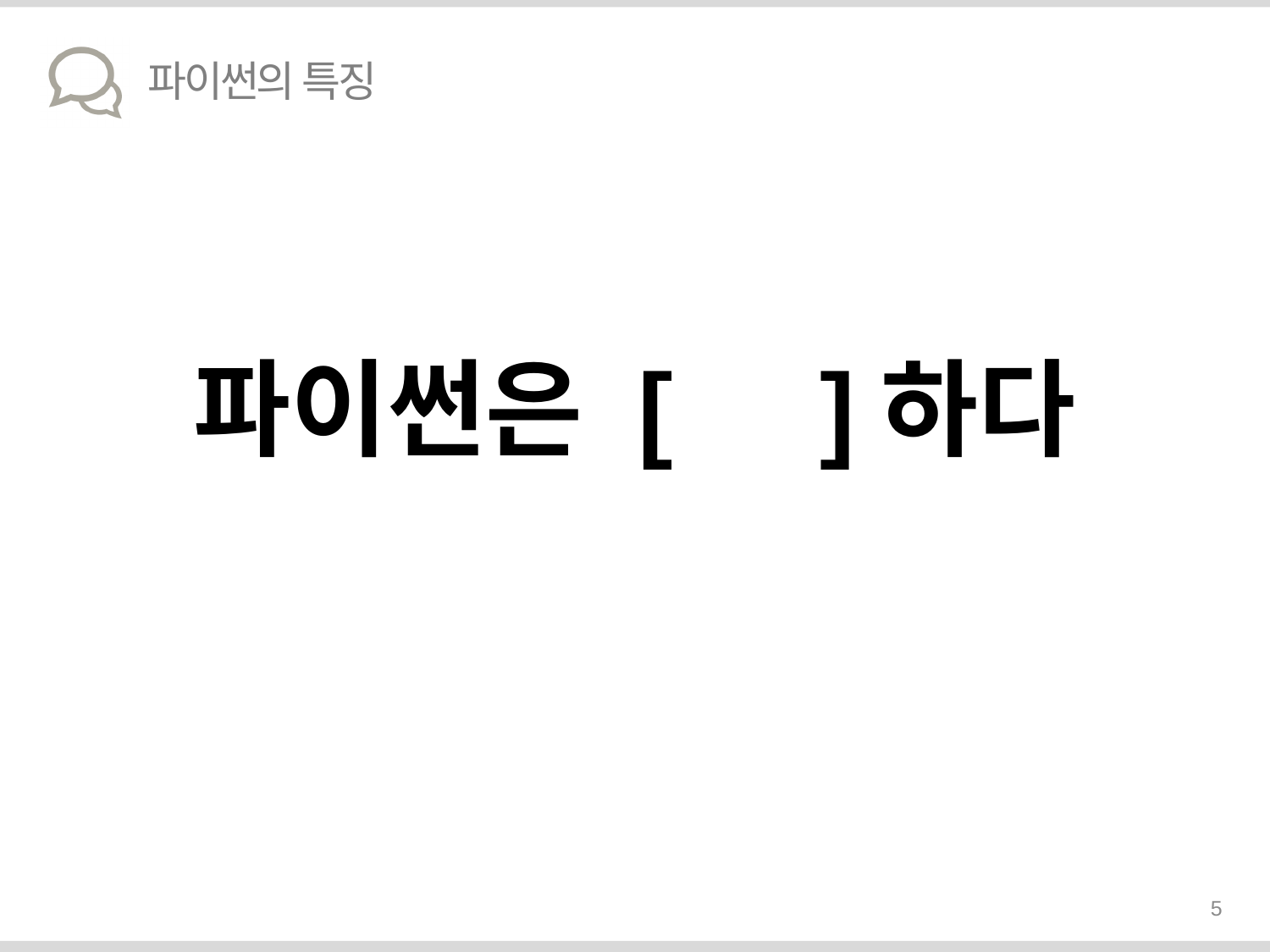

# 파이썬의 특징
파이썬은 [     ]하다
5